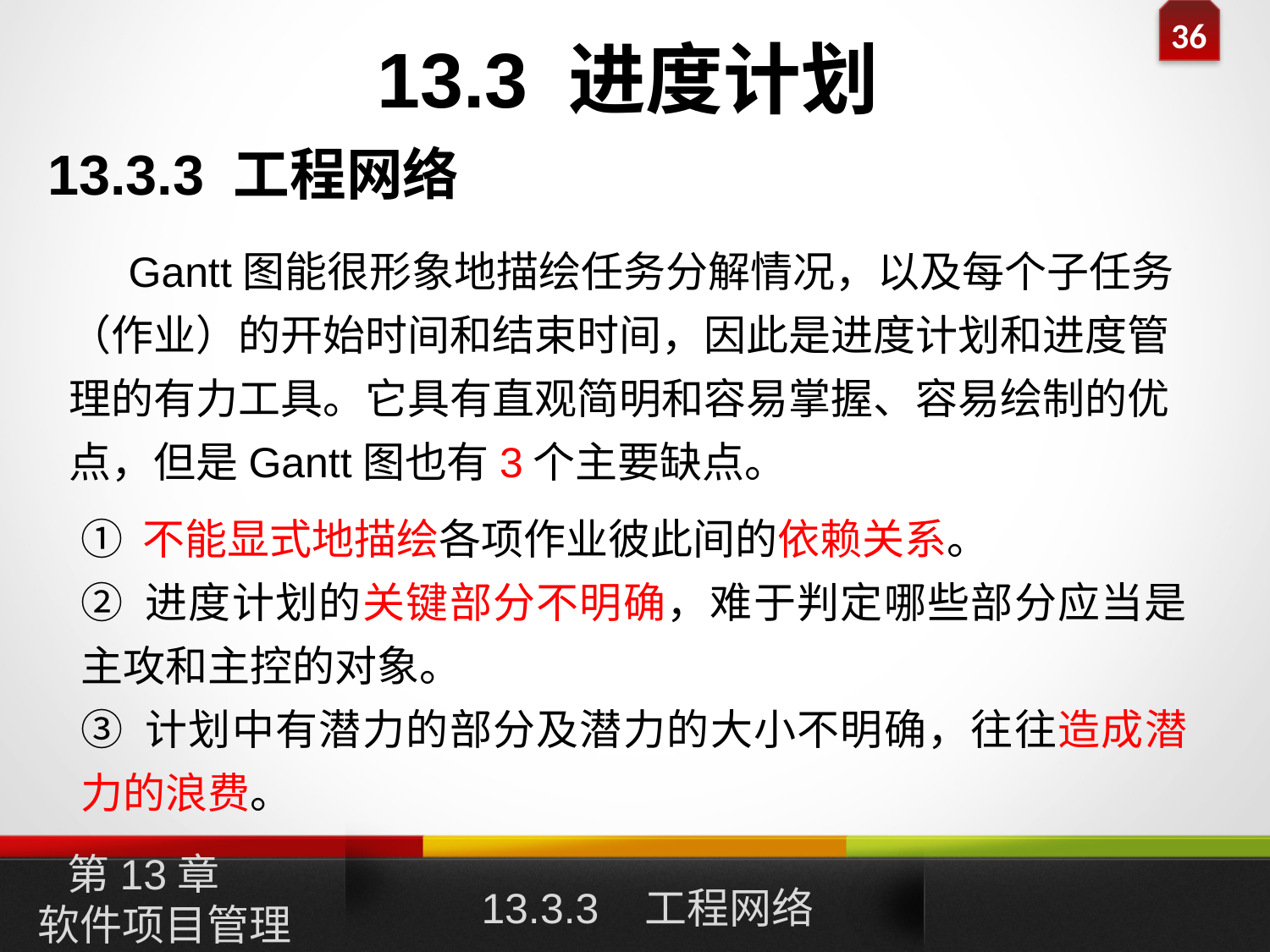

13.3 进度计划
13.3.3 工程网络

     Gantt图能很形象地描绘任务分解情况，以及每个子任务（作业）的开始时间和结束时间，因此是进度计划和进度管理的有力工具。它具有直观简明和容易掌握、容易绘制的优点，但是Gantt图也有3个主要缺点。
① 不能显式地描绘各项作业彼此间的依赖关系。
② 进度计划的关键部分不明确，难于判定哪些部分应当是主攻和主控的对象。
③ 计划中有潜力的部分及潜力的大小不明确，往往造成潜力的浪费。
第13章
软件项目管理
13.3.3   工程网络